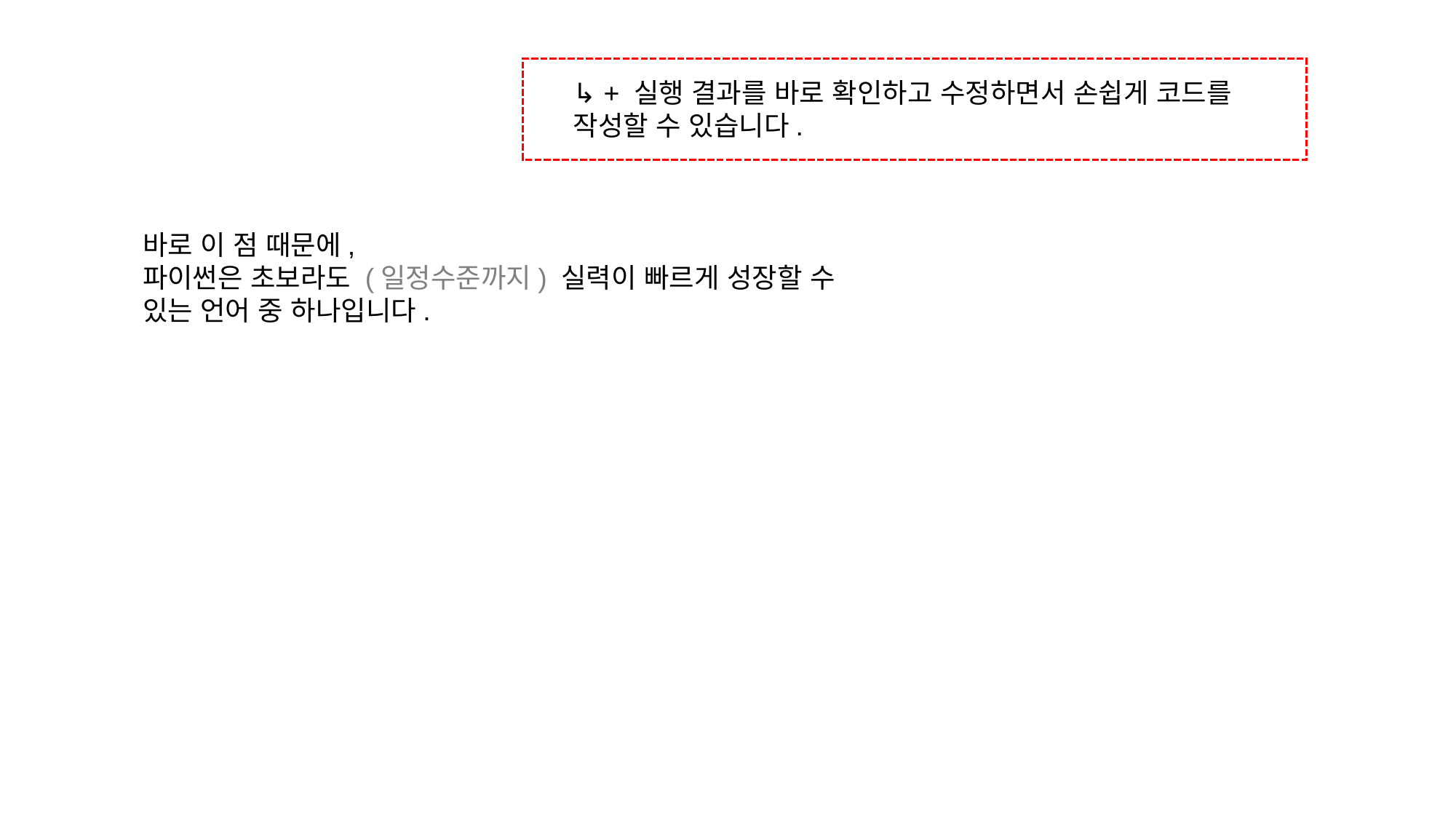

↳ + 실행 결과를 바로 확인하고 수정하면서 손쉽게 코드를 작성할 수 있습니다.
바로 이 점 때문에,
파이썬은 초보라도 (일정수준까지) 실력이 빠르게 성장할 수 있는 언어 중 하나입니다.